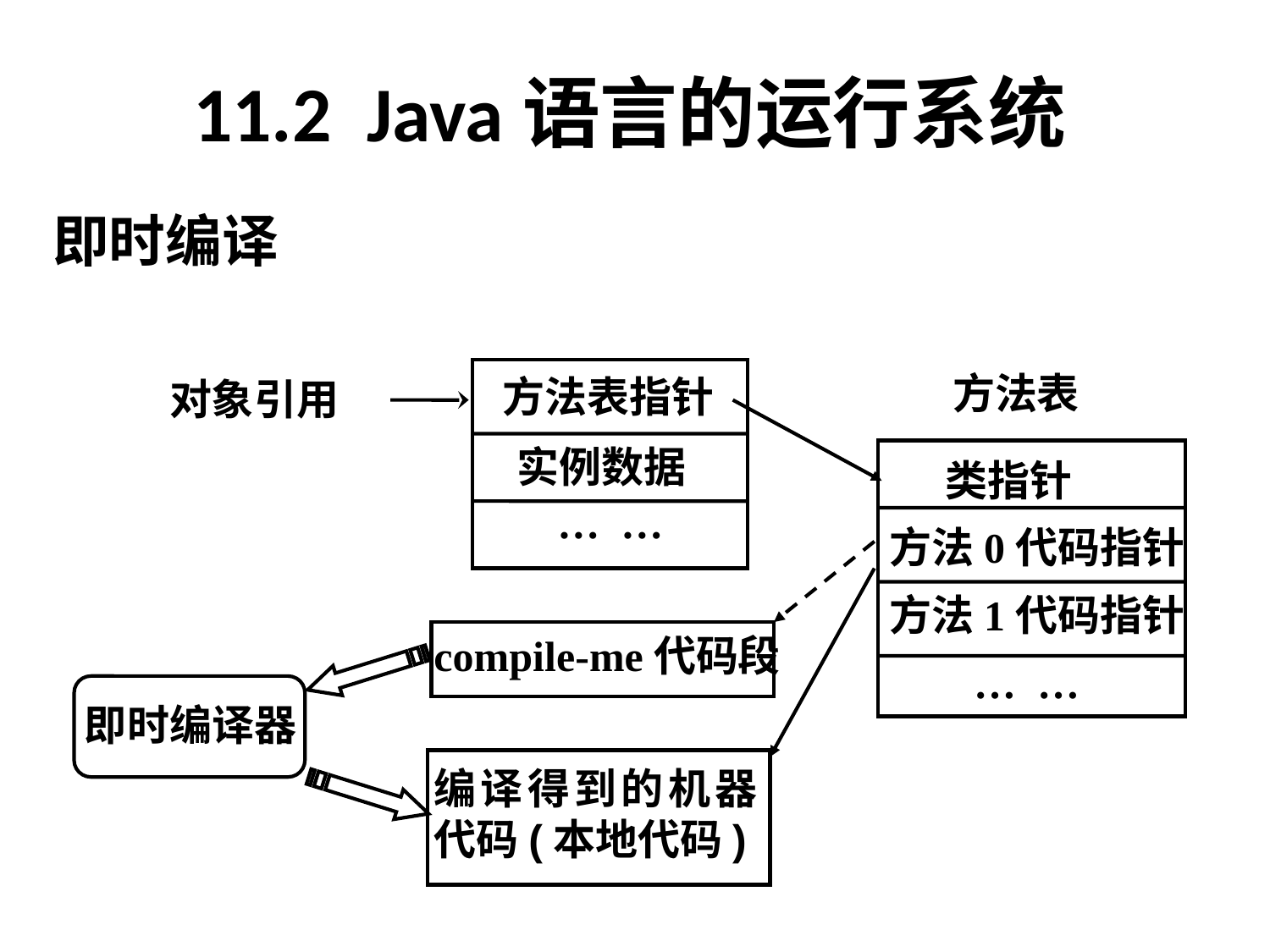

# 11.2  Java语言的运行系统
即时编译

方法表
方法表指针
对象引用

实例数据

类指针
    …  …

方法0代码指针

方法1代码指针

compile-me代码段

     …  …

即时编译器

编译得到的机器代码(本地代码)